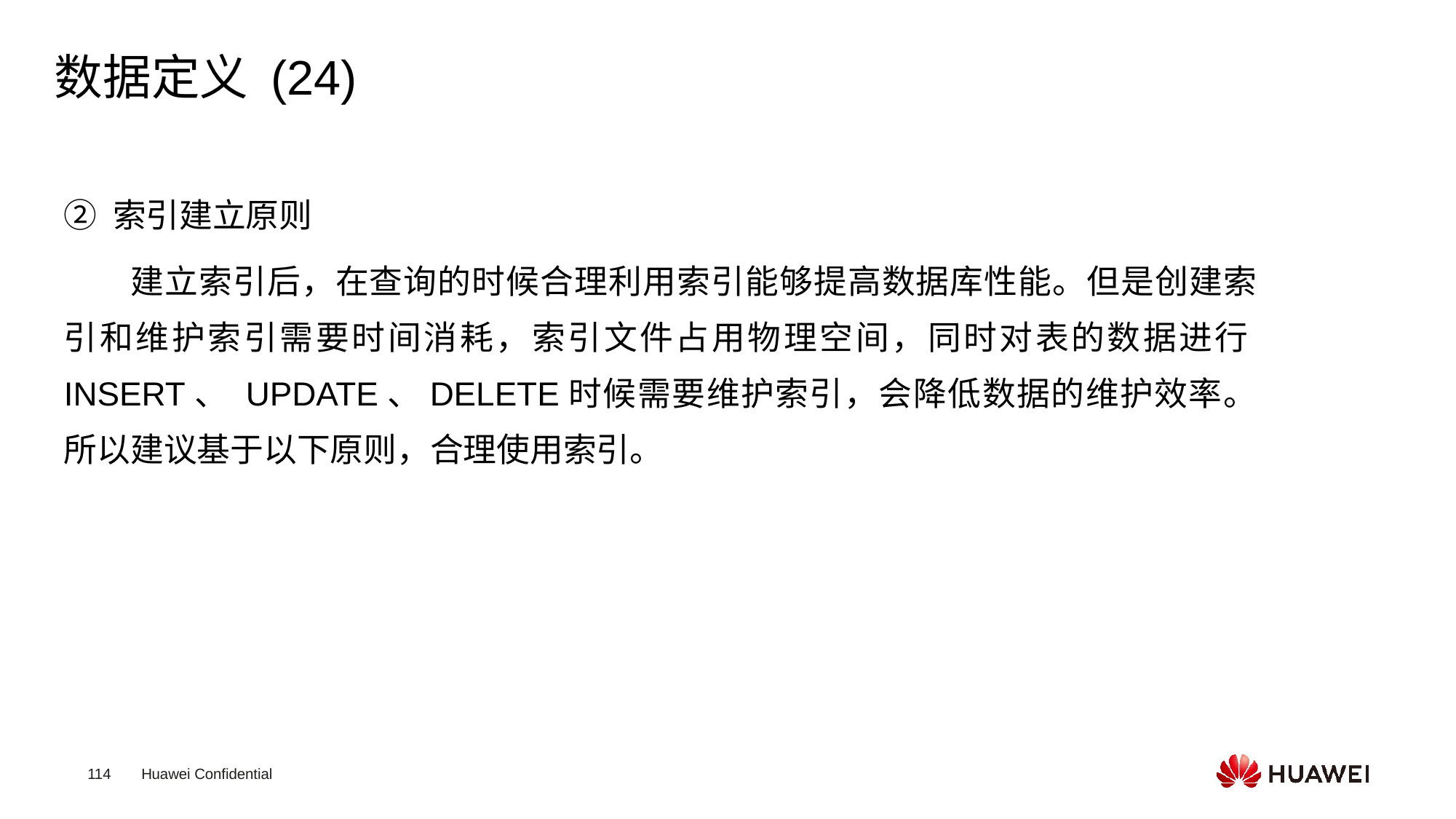

# 数据定义 (24)
② 索引建立原则
建立索引后，在查询的时候合理利用索引能够提高数据库性能。但是创建索引和维护索引需要时间消耗，索引文件占用物理空间，同时对表的数据进行INSERT、 UPDATE、DELETE时候需要维护索引，会降低数据的维护效率。所以建议基于以下原则，合理使用索引。